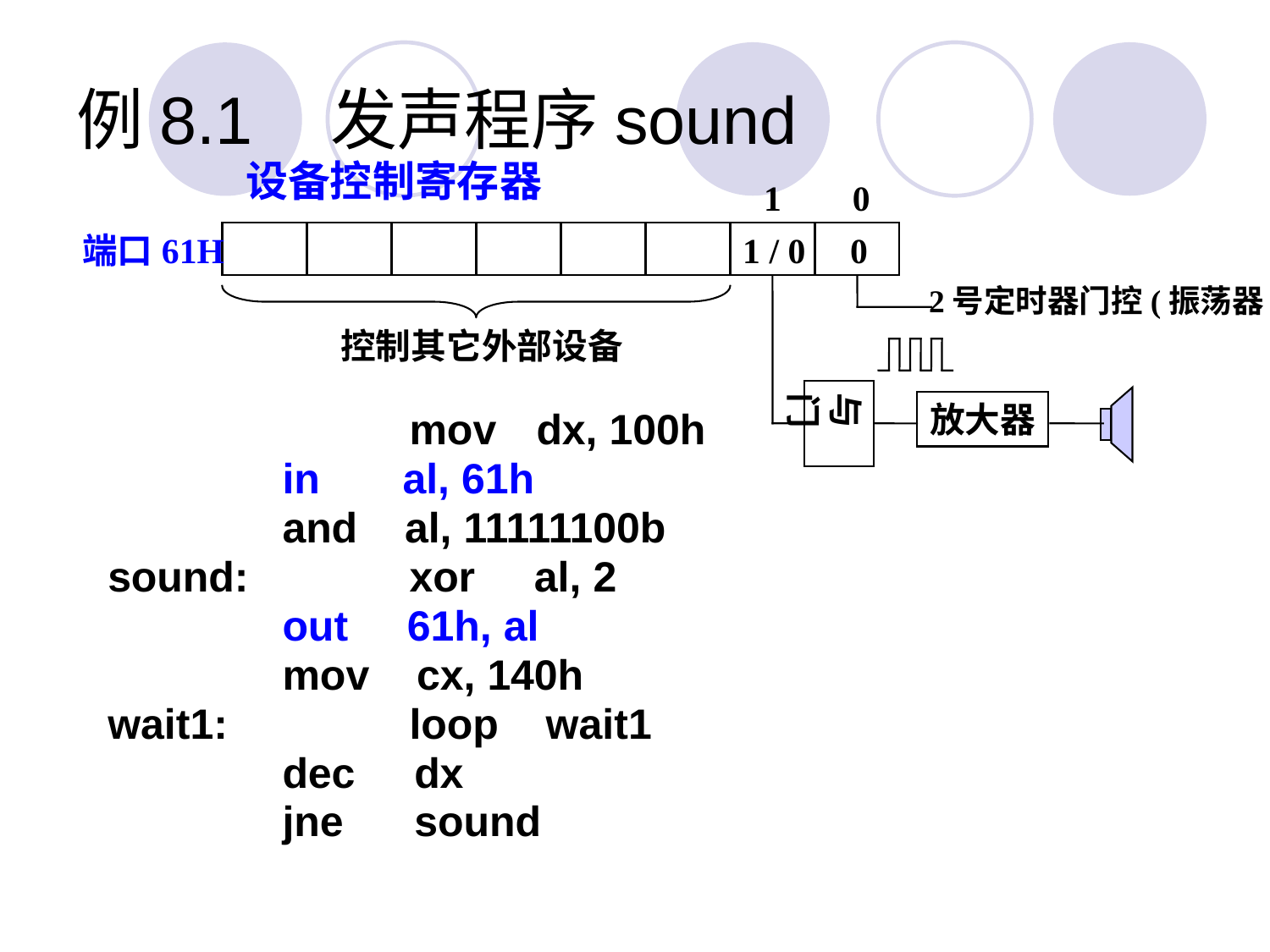

# 例8.1	发声程序sound

设备控制寄存器
1        0
端口61H

1 / 0     0

2号定时器门控(振荡器)

  控制其它外部设备

与门

放大器

 			mov	dx, 100h
            	in       al, 61h
            	and    al, 11111100b
sound:    	xor     al, 2
              	out     61h, al
              	mov    cx, 140h
wait1:     	loop    wait1
              	dec     dx
              	jne      sound